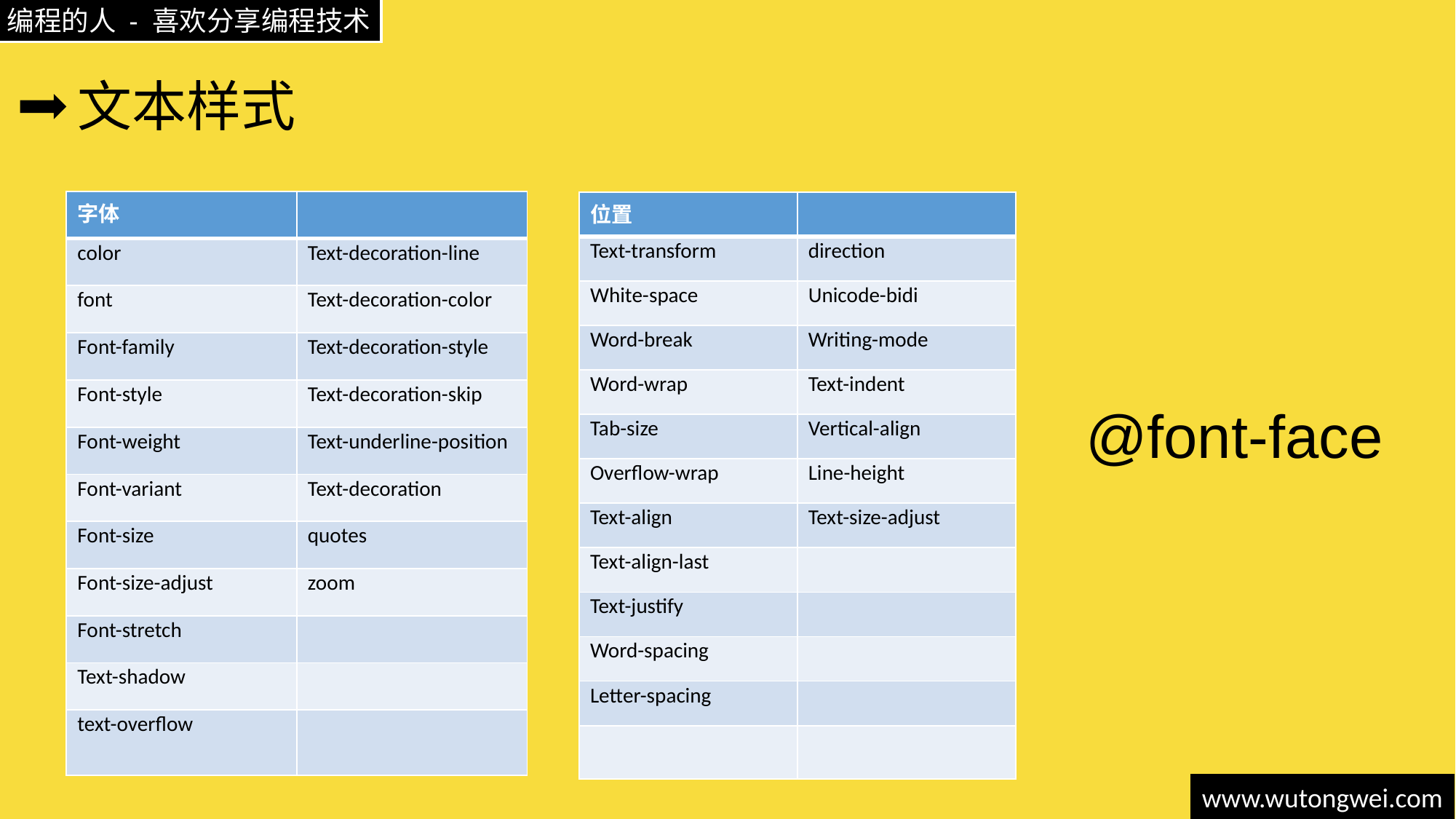

# 文本样式
| 字体 |  |
| --- | --- |
| color | Text-decoration-line |
| font | Text-decoration-color |
| Font-family | Text-decoration-style |
| Font-style | Text-decoration-skip |
| Font-weight | Text-underline-position |
| Font-variant | Text-decoration |
| Font-size | quotes |
| Font-size-adjust | zoom |
| Font-stretch |  |
| Text-shadow |  |
| text-overflow |  |
| 位置 |  |
| --- | --- |
| Text-transform | direction |
| White-space | Unicode-bidi |
| Word-break | Writing-mode |
| Word-wrap | Text-indent |
| Tab-size | Vertical-align |
| Overflow-wrap | Line-height |
| Text-align | Text-size-adjust |
| Text-align-last |  |
| Text-justify |  |
| Word-spacing |  |
| Letter-spacing |  |
|  |  |
@font-face